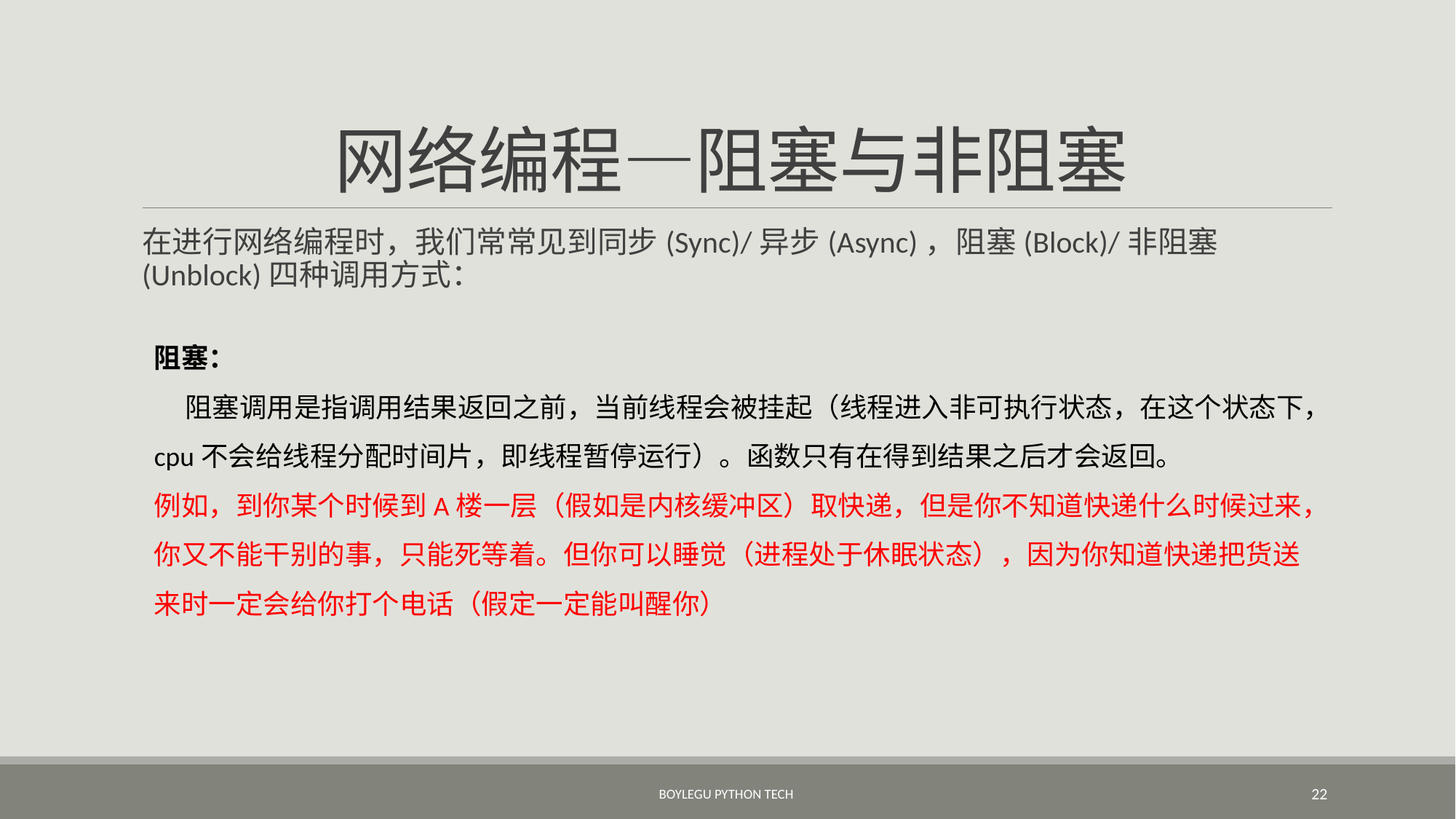

# 网络编程—阻塞与非阻塞
在进行网络编程时，我们常常见到同步(Sync)/异步(Async)，阻塞(Block)/非阻塞(Unblock)四种调用方式：

阻塞：
     阻塞调用是指调用结果返回之前，当前线程会被挂起（线程进入非可执行状态，在这个状态下，cpu不会给线程分配时间片，即线程暂停运行）。函数只有在得到结果之后才会返回。
例如，到你某个时候到A楼一层（假如是内核缓冲区）取快递，但是你不知道快递什么时候过来，你又不能干别的事，只能死等着。但你可以睡觉（进程处于休眠状态），因为你知道快递把货送来时一定会给你打个电话（假定一定能叫醒你）
BoyleGu Python Tech
22